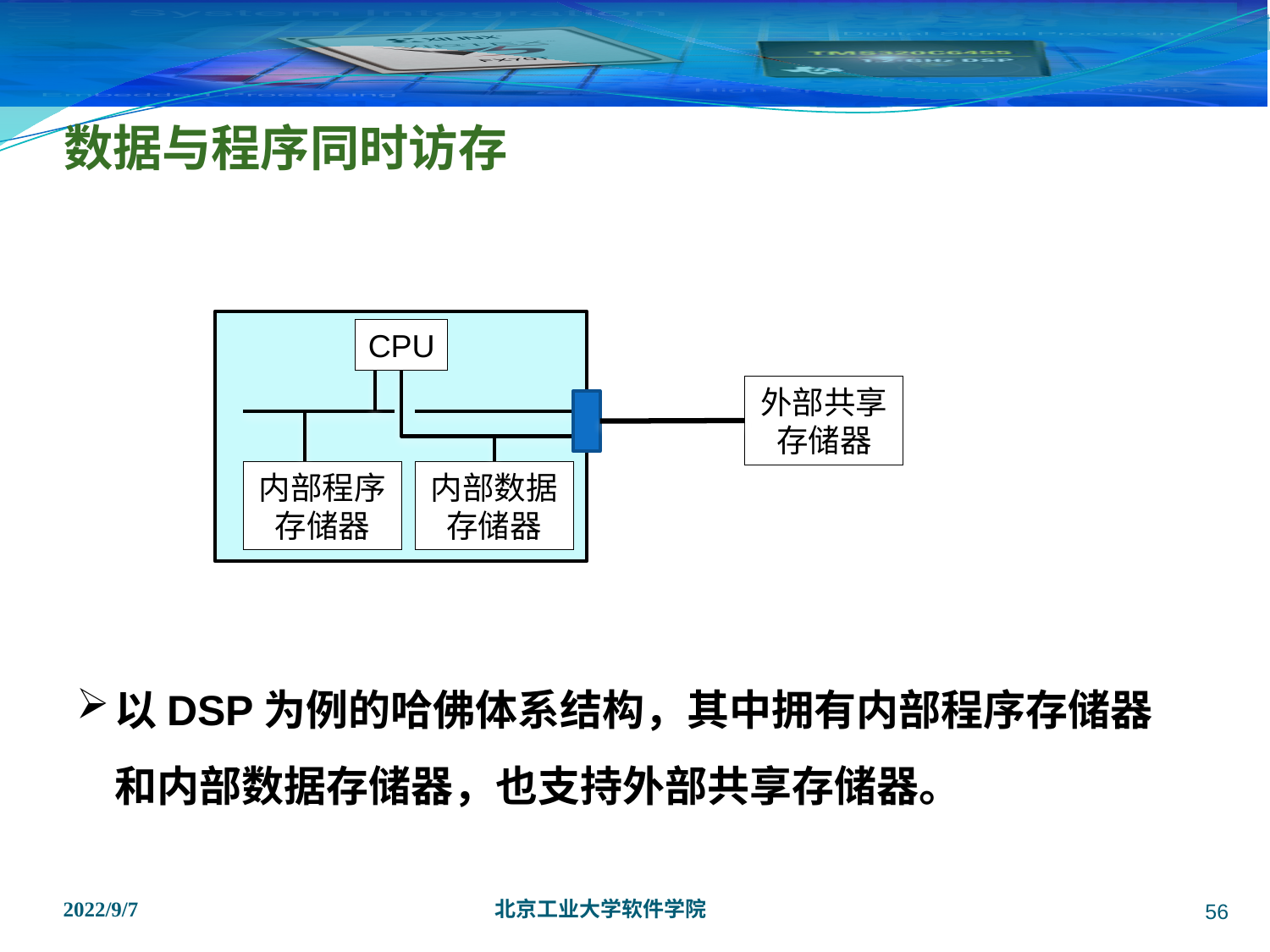

# 数据与程序同时访存

CPU
外部共享存储器

内部数据存储器
内部程序存储器
以DSP为例的哈佛体系结构，其中拥有内部程序存储器和内部数据存储器，也支持外部共享存储器。